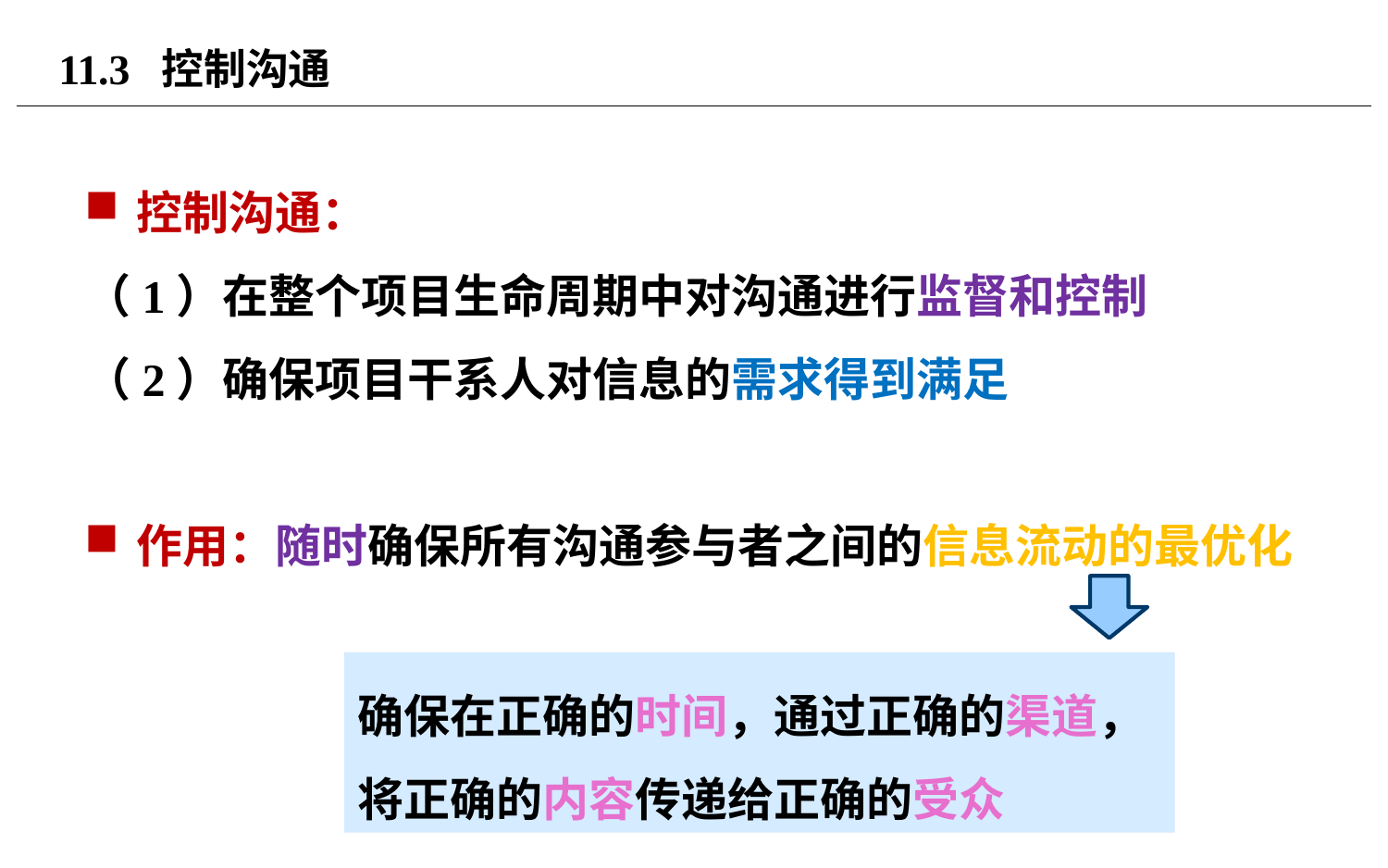

# 11.3  控制沟通
控制沟通：
（1）在整个项目生命周期中对沟通进行监督和控制
（2）确保项目干系人对信息的需求得到满足

作用：随时确保所有沟通参与者之间的信息流动的最优化

确保在正确的时间，通过正确的渠道，将正确的内容传递给正确的受众